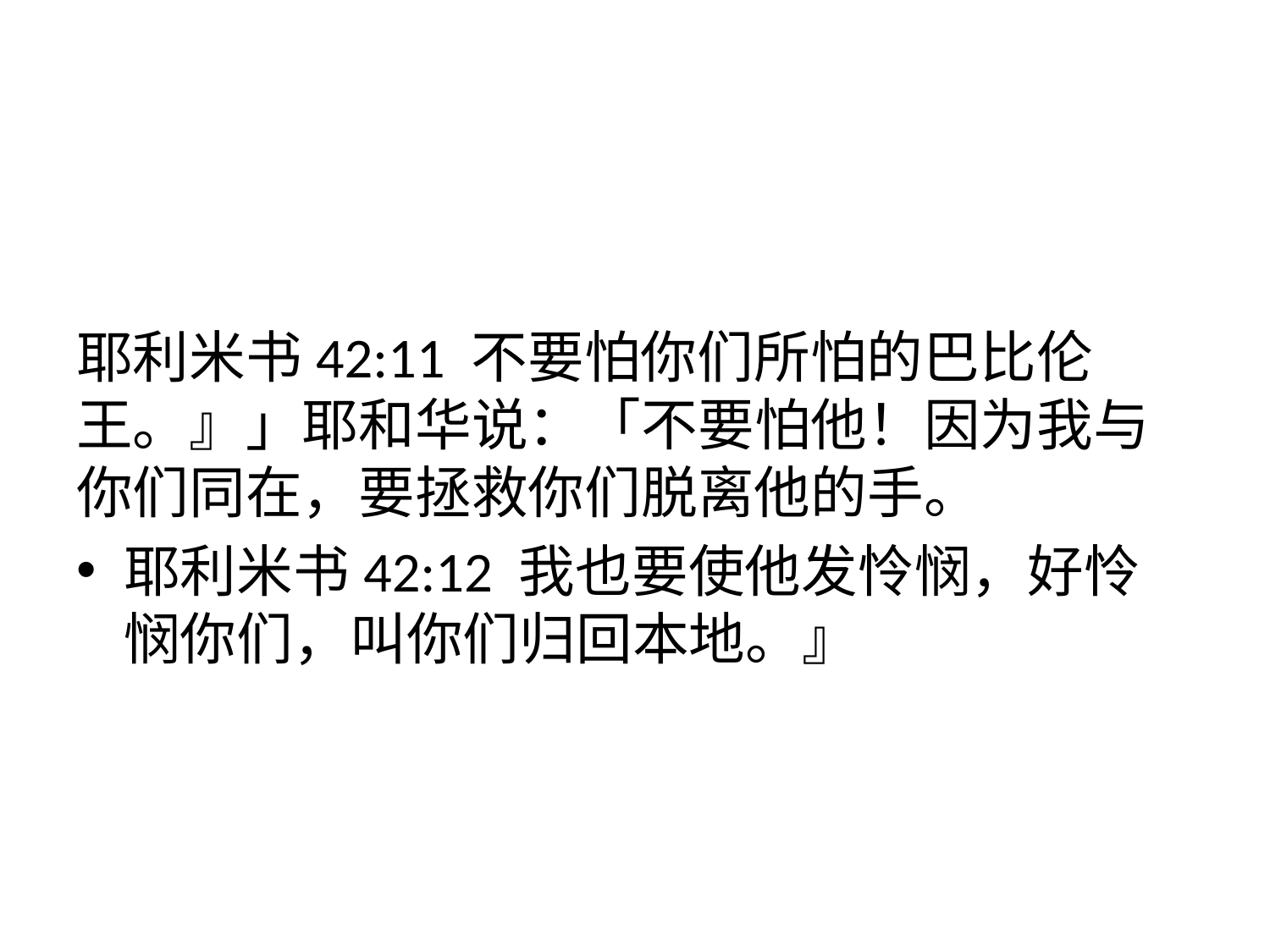

#

耶利米书42:11 不要怕你们所怕的巴比伦王。』」耶和华说：「不要怕他！因为我与你们同在，要拯救你们脱离他的手。
耶利米书42:12 我也要使他发怜悯，好怜悯你们，叫你们归回本地。』